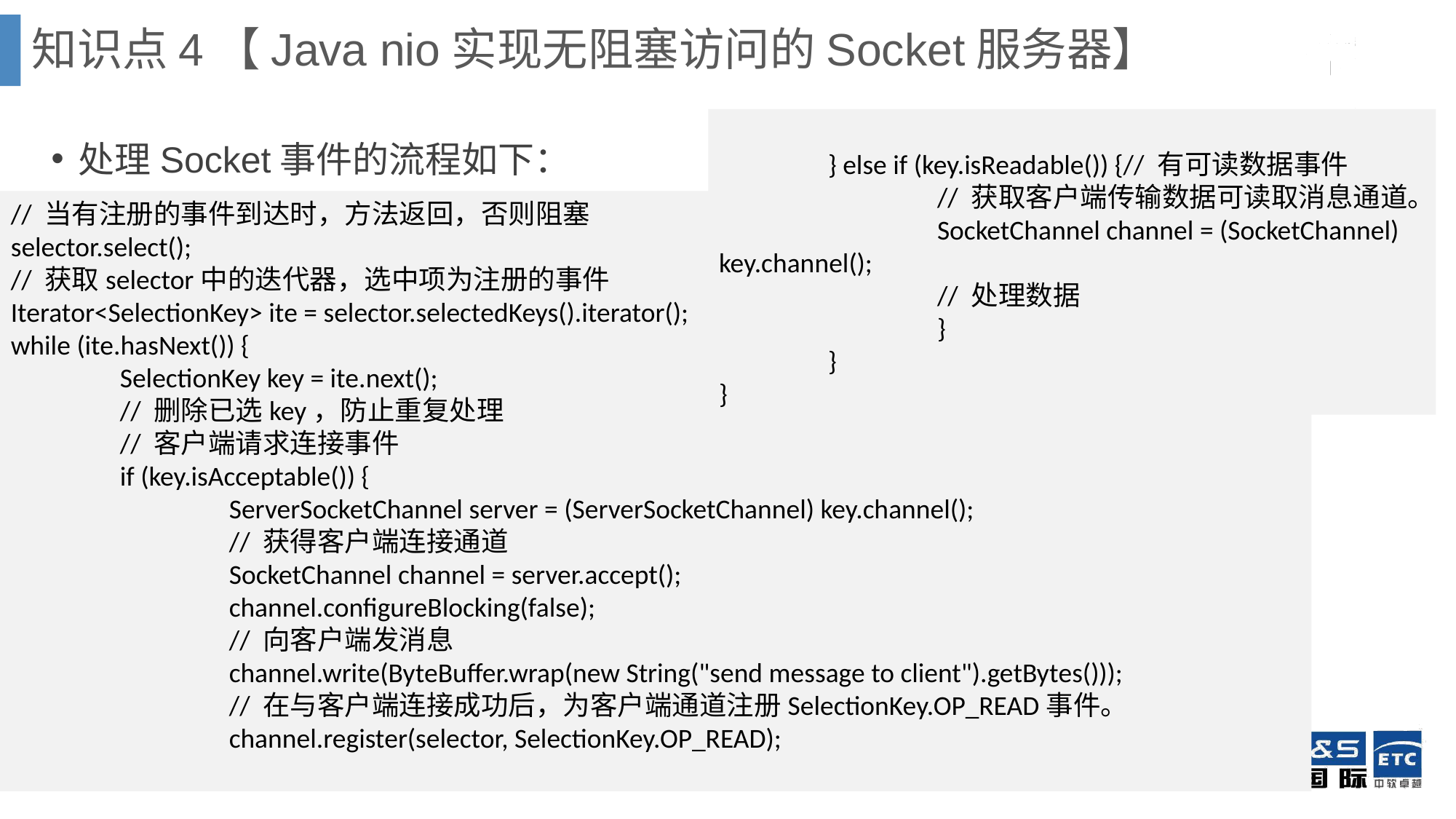

# 知识点4【Java nio实现无阻塞访问的Socket服务器】
处理Socket事件的流程如下：

	} else if (key.isReadable()) {// 有可读数据事件
		// 获取客户端传输数据可读取消息通道。
		SocketChannel channel = (SocketChannel) key.channel();
		// 处理数据
		}
	}
}
// 当有注册的事件到达时，方法返回，否则阻塞
selector.select();
// 获取selector中的迭代器，选中项为注册的事件
Iterator<SelectionKey> ite = selector.selectedKeys().iterator();
while (ite.hasNext()) {
	SelectionKey key = ite.next();
	// 删除已选key，防止重复处理
	// 客户端请求连接事件
	if (key.isAcceptable()) {
		ServerSocketChannel server = (ServerSocketChannel) key.channel();
		// 获得客户端连接通道
		SocketChannel channel = server.accept();
		channel.configureBlocking(false);
		// 向客户端发消息
		channel.write(ByteBuffer.wrap(new String("send message to client").getBytes()));
		// 在与客户端连接成功后，为客户端通道注册SelectionKey.OP_READ事件。
		channel.register(selector, SelectionKey.OP_READ);